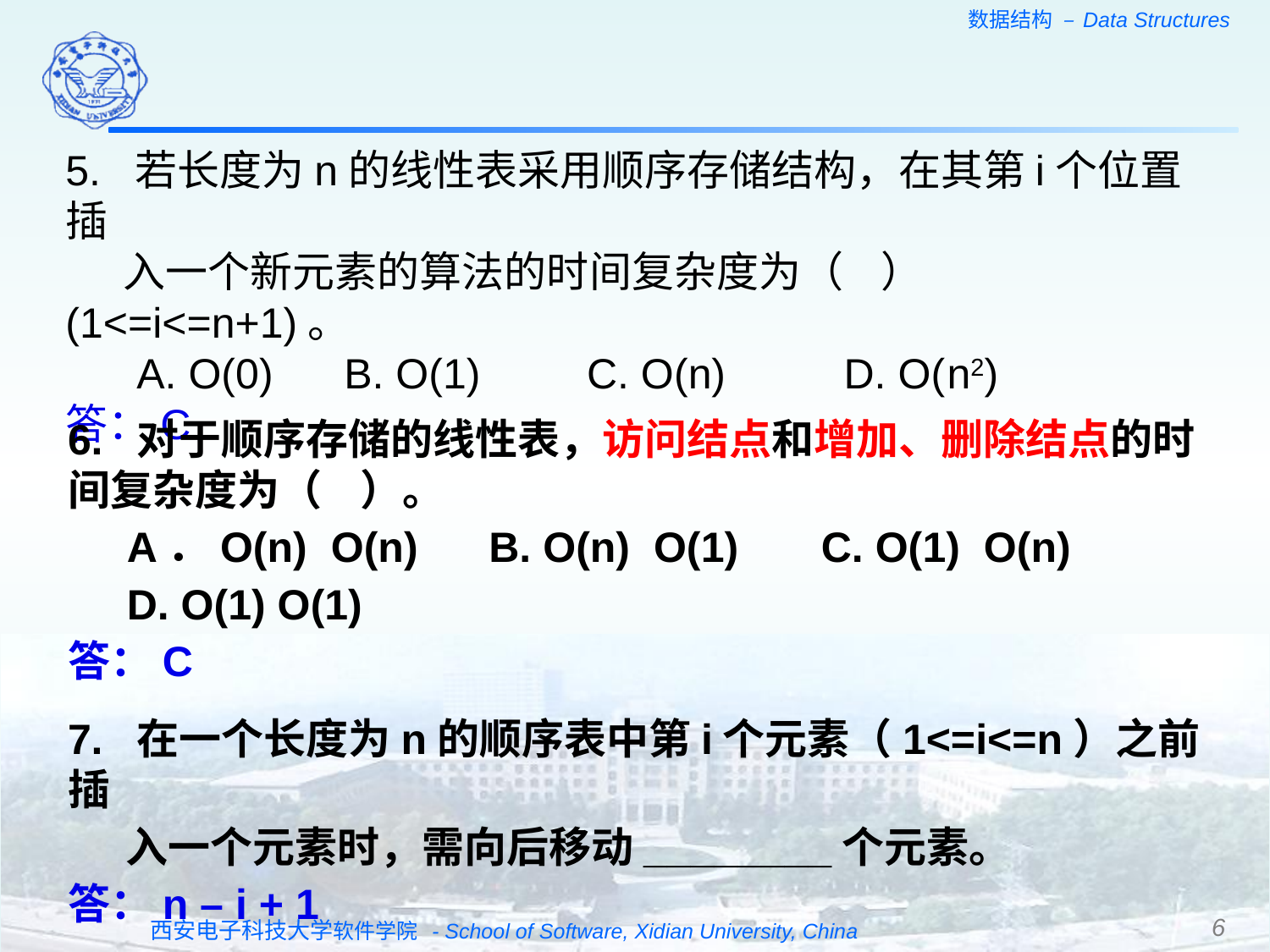

5.  若长度为n的线性表采用顺序存储结构，在其第i个位置插
     入一个新元素的算法的时间复杂度为（    ）(1<=i<=n+1)。
      A. O(0)      B. O(1)         C. O(n)          D. O(n2)
答：C
6.  对于顺序存储的线性表，访问结点和增加、删除结点的时间复杂度为（    ）。
     A．O(n)  O(n)      B. O(n)  O(1)       C. O(1)  O(n)
     D. O(1) O(1)
答：C
7.  在一个长度为n的顺序表中第i个元素（1<=i<=n）之前插
     入一个元素时，需向后移动________个元素。
答：n – i + 1
6